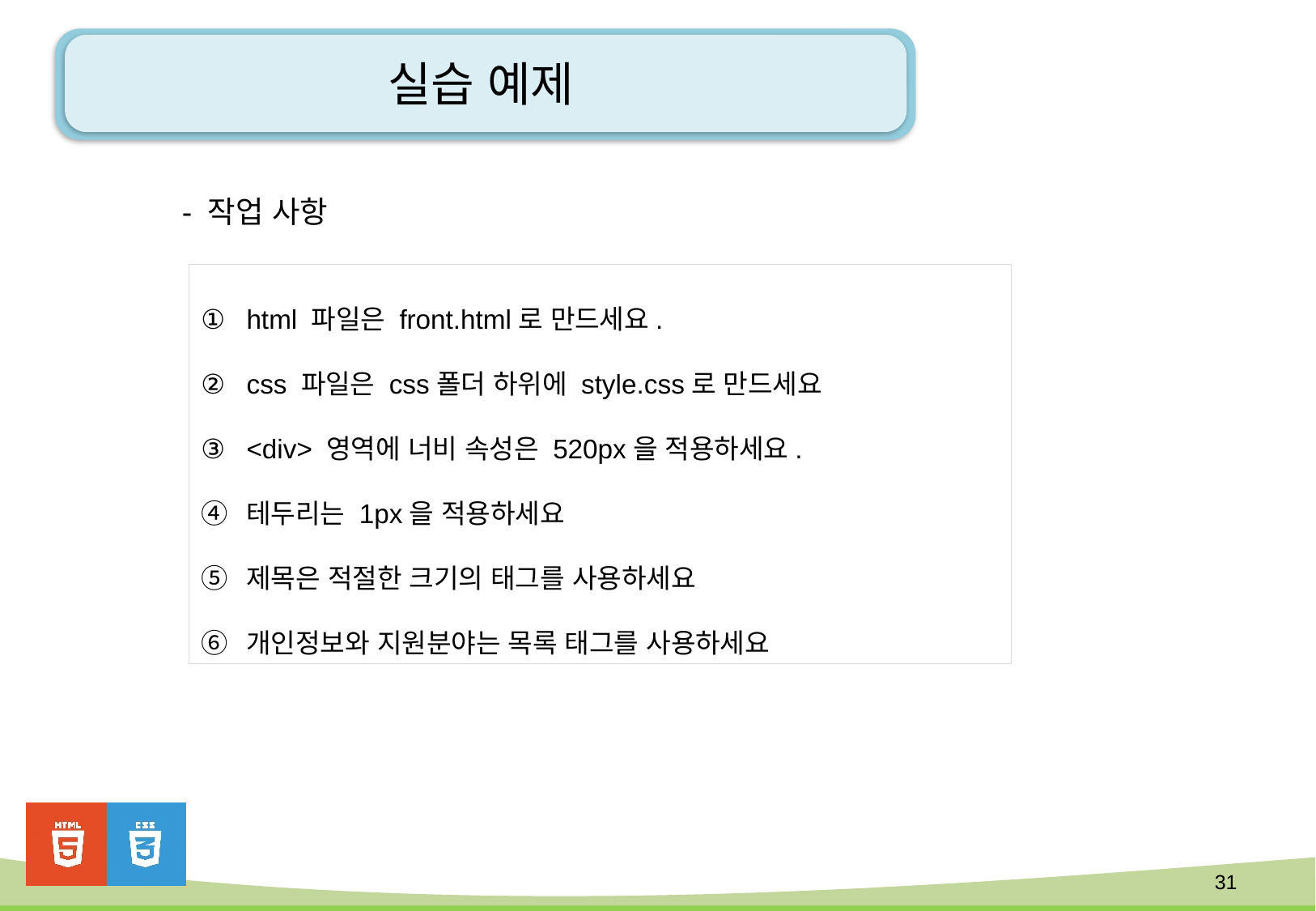

# 실습 예제
- 작업 사항
html 파일은 front.html로 만드세요.
css 파일은 css폴더 하위에 style.css로 만드세요
<div> 영역에 너비 속성은 520px을 적용하세요.
테두리는 1px을 적용하세요
제목은 적절한 크기의 태그를 사용하세요
개인정보와 지원분야는 목록 태그를 사용하세요
31